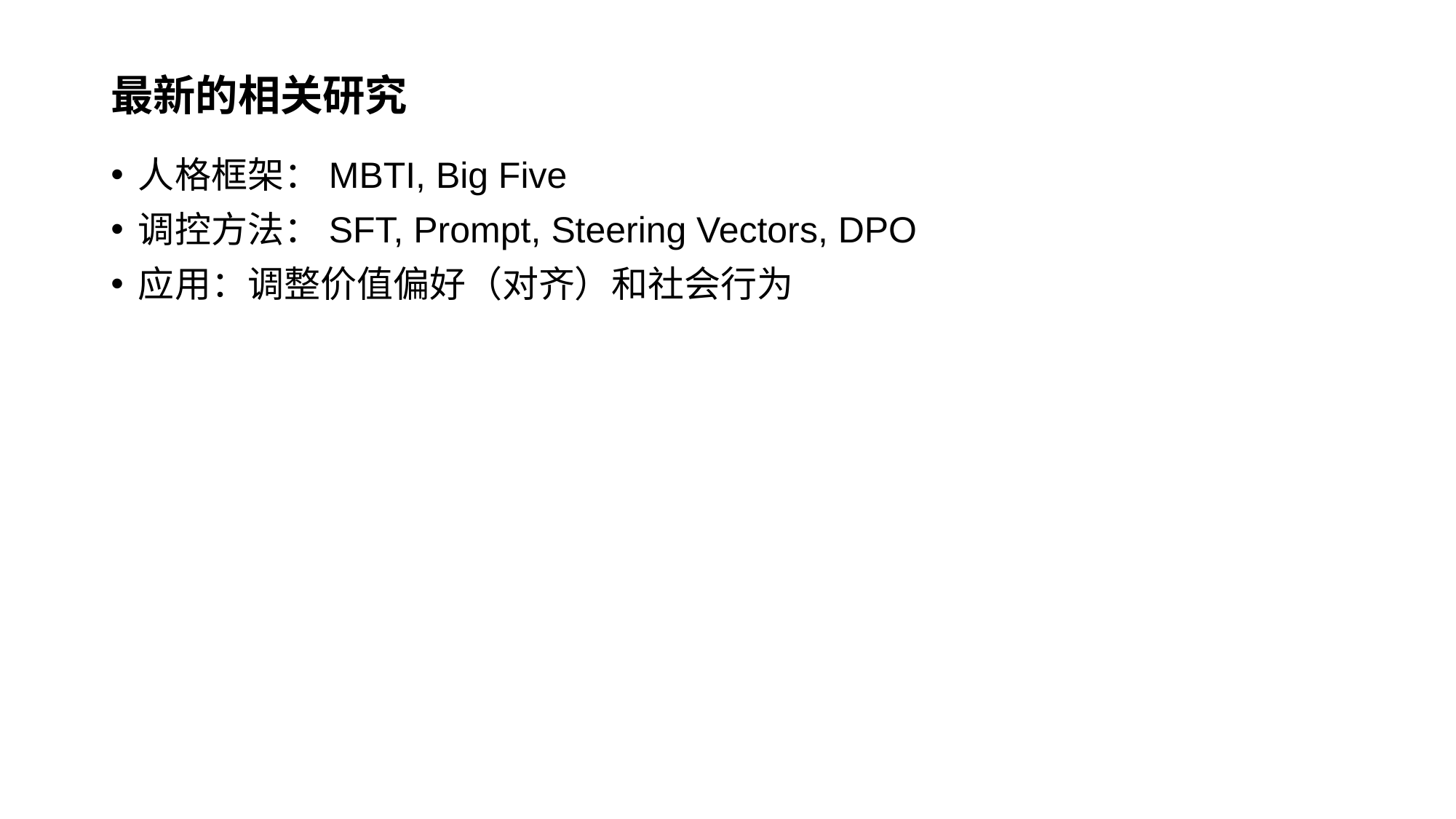

# 最新的相关研究
人格框架：MBTI, Big Five
调控方法：SFT, Prompt, Steering Vectors, DPO
应用：调整价值偏好（对齐）和社会行为